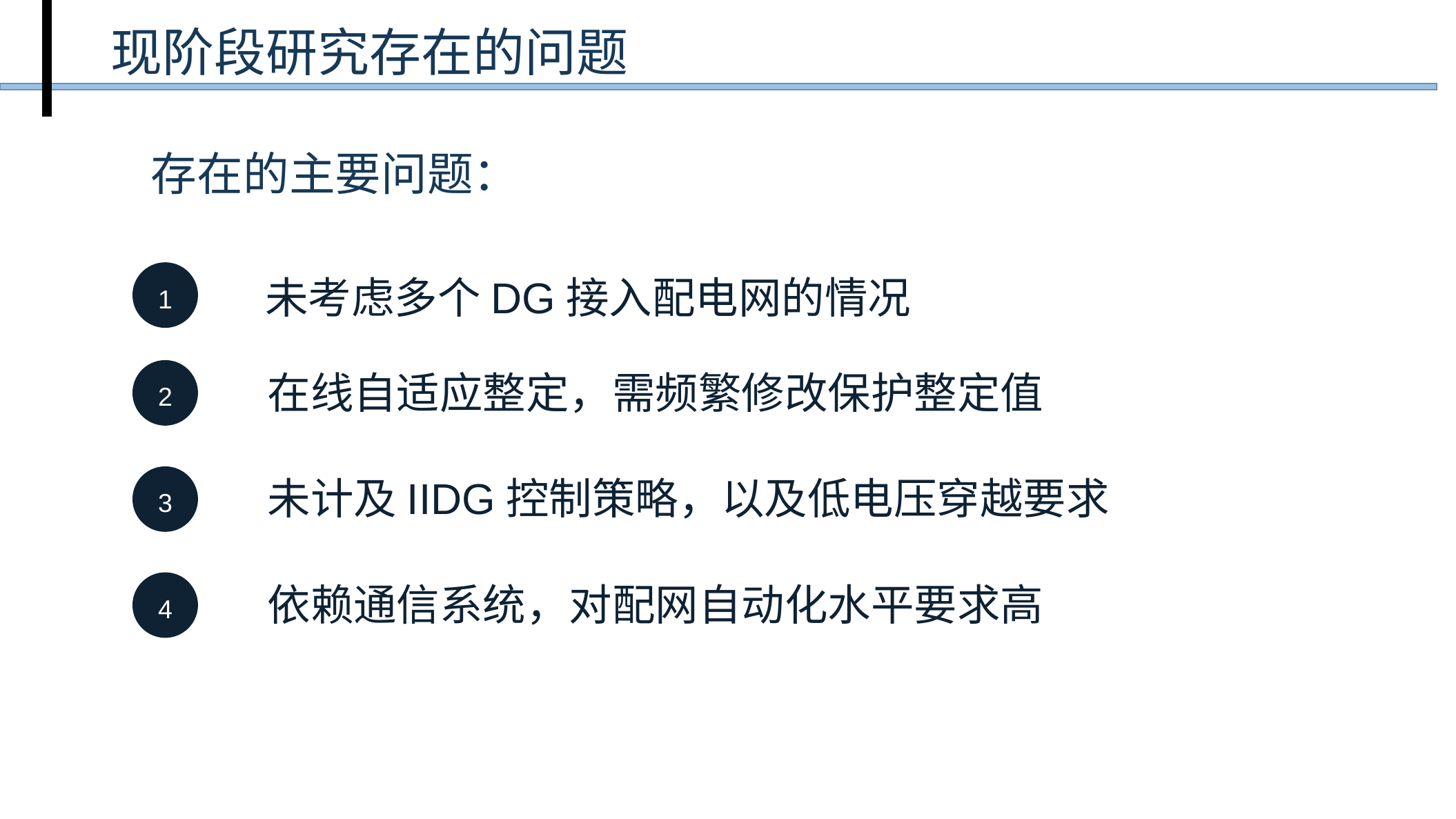

现阶段研究存在的问题

存在的主要问题：
1
未考虑多个DG接入配电网的情况
2
在线自适应整定，需频繁修改保护整定值
3
未计及IIDG控制策略，以及低电压穿越要求
4
依赖通信系统，对配网自动化水平要求高